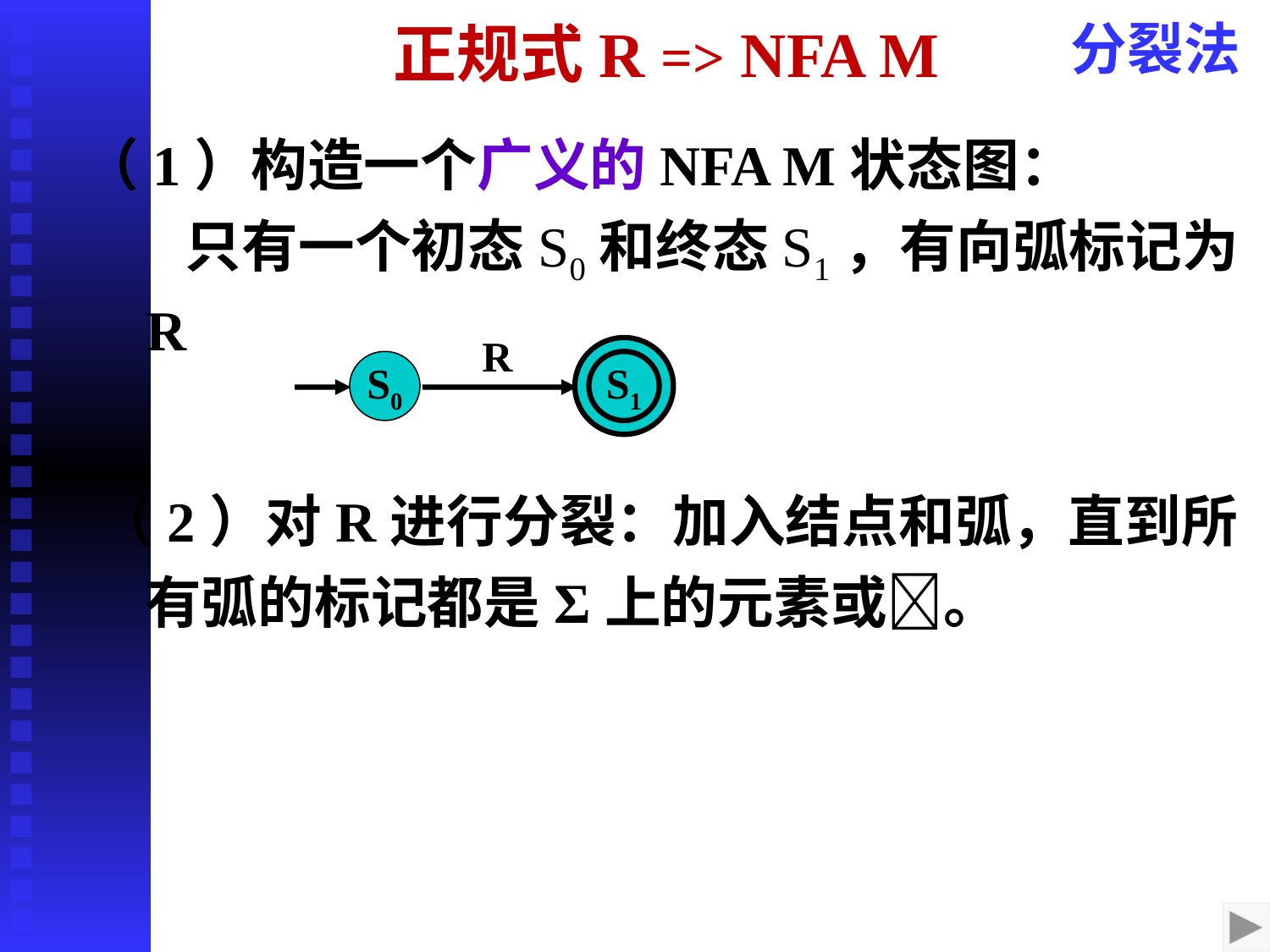

正规式R => NFA M
分裂法
（1）构造一个广义的NFA M状态图：
	  只有一个初态S0和终态S1，有向弧标记为 R
R

S1
S0

（2）对R进行分裂：加入结点和弧，直到所有弧的标记都是Σ上的元素或ε。
2020/10/7
36